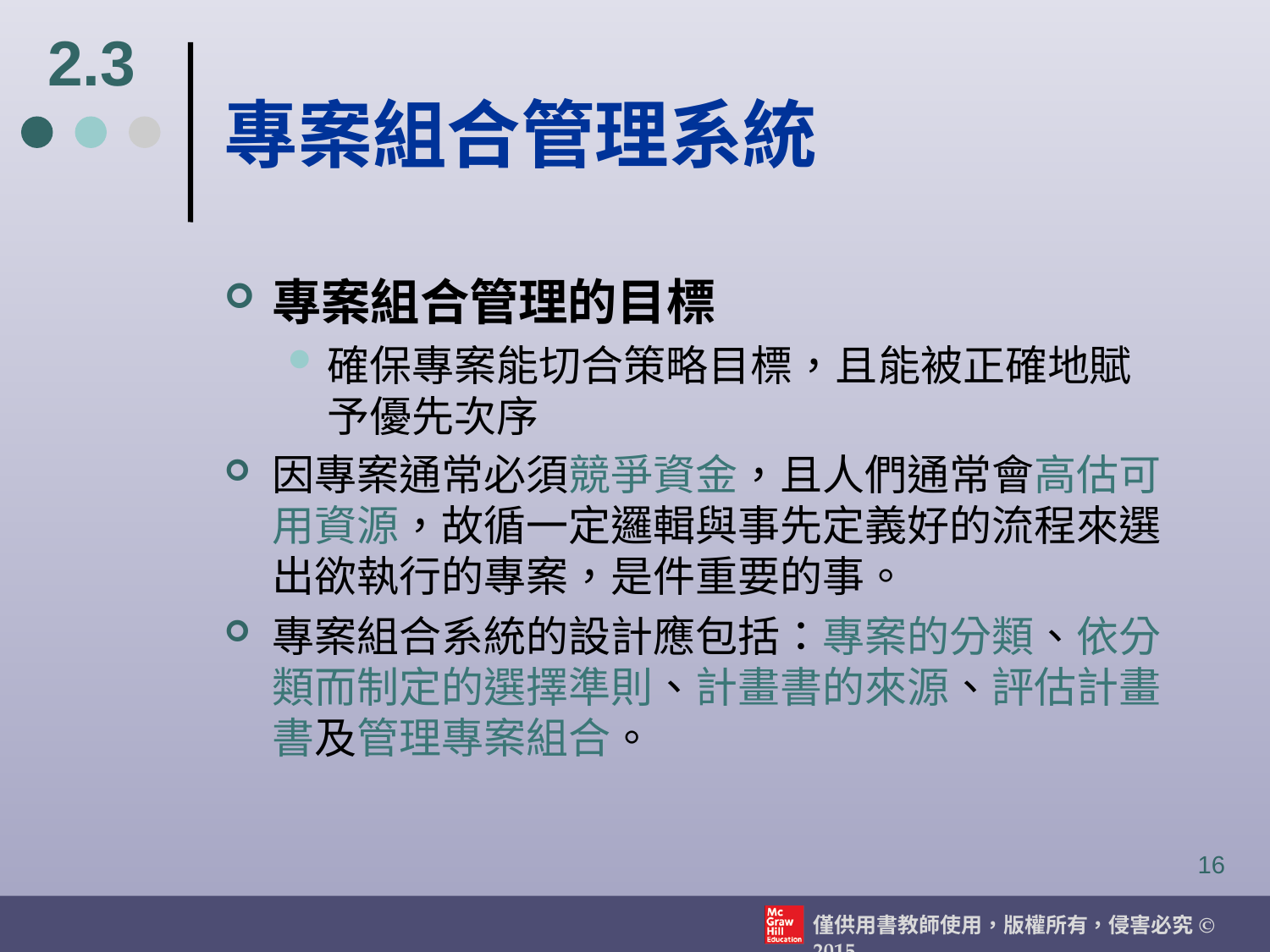

2.3
# 專案組合管理系統
專案組合管理的目標
確保專案能切合策略目標，且能被正確地賦予優先次序
因專案通常必須競爭資金，且人們通常會高估可用資源，故循一定邏輯與事先定義好的流程來選出欲執行的專案，是件重要的事。
專案組合系統的設計應包括：專案的分類、依分類而制定的選擇準則、計畫書的來源、評估計畫書及管理專案組合。

16